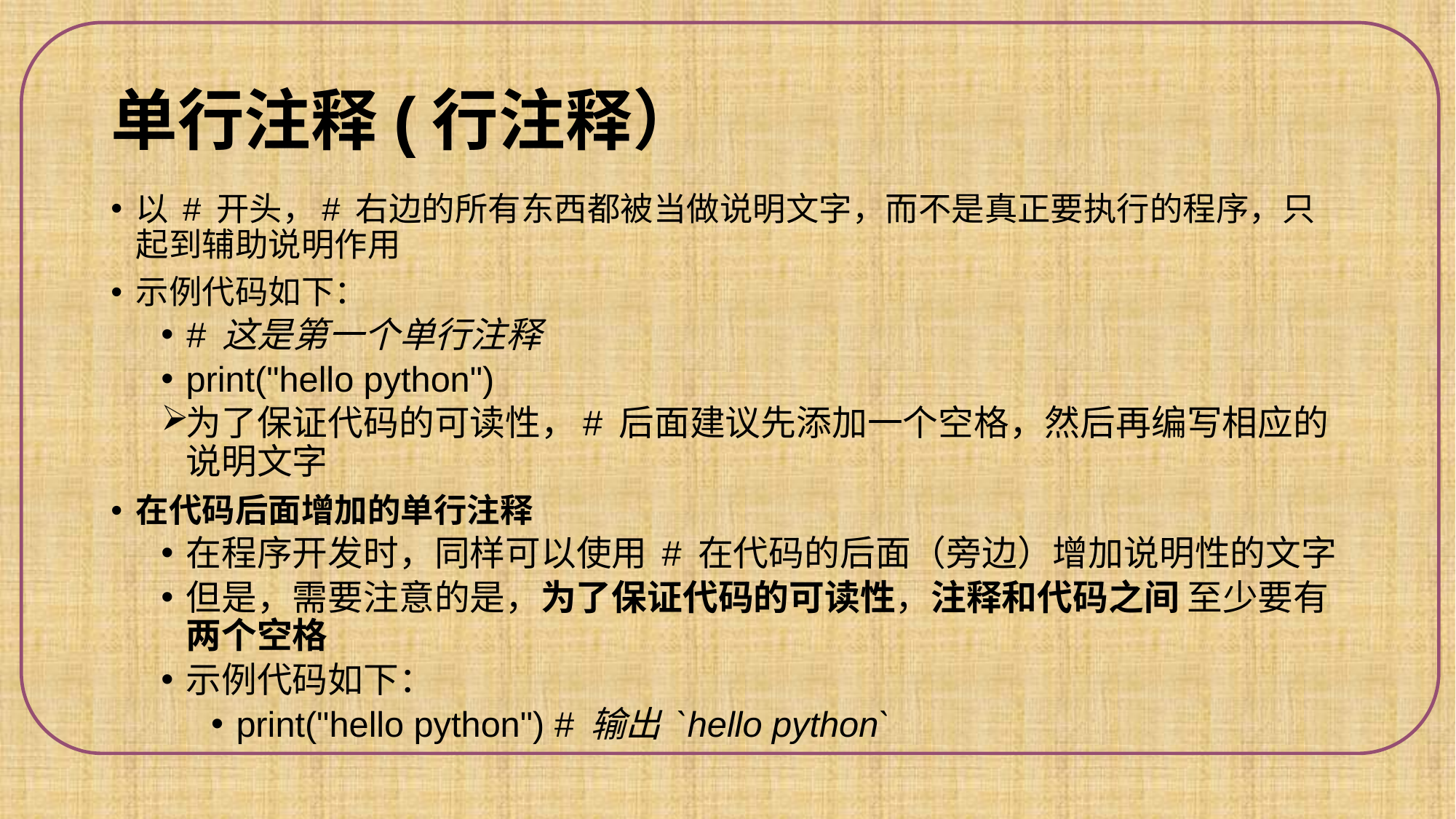

# 单行注释(行注释）
以 # 开头，# 右边的所有东西都被当做说明文字，而不是真正要执行的程序，只起到辅助说明作用
示例代码如下：
# 这是第一个单行注释
print("hello python")
为了保证代码的可读性，# 后面建议先添加一个空格，然后再编写相应的说明文字
在代码后面增加的单行注释
在程序开发时，同样可以使用 # 在代码的后面（旁边）增加说明性的文字
但是，需要注意的是，为了保证代码的可读性，注释和代码之间 至少要有 两个空格
示例代码如下：
print("hello python") # 输出 `hello python`